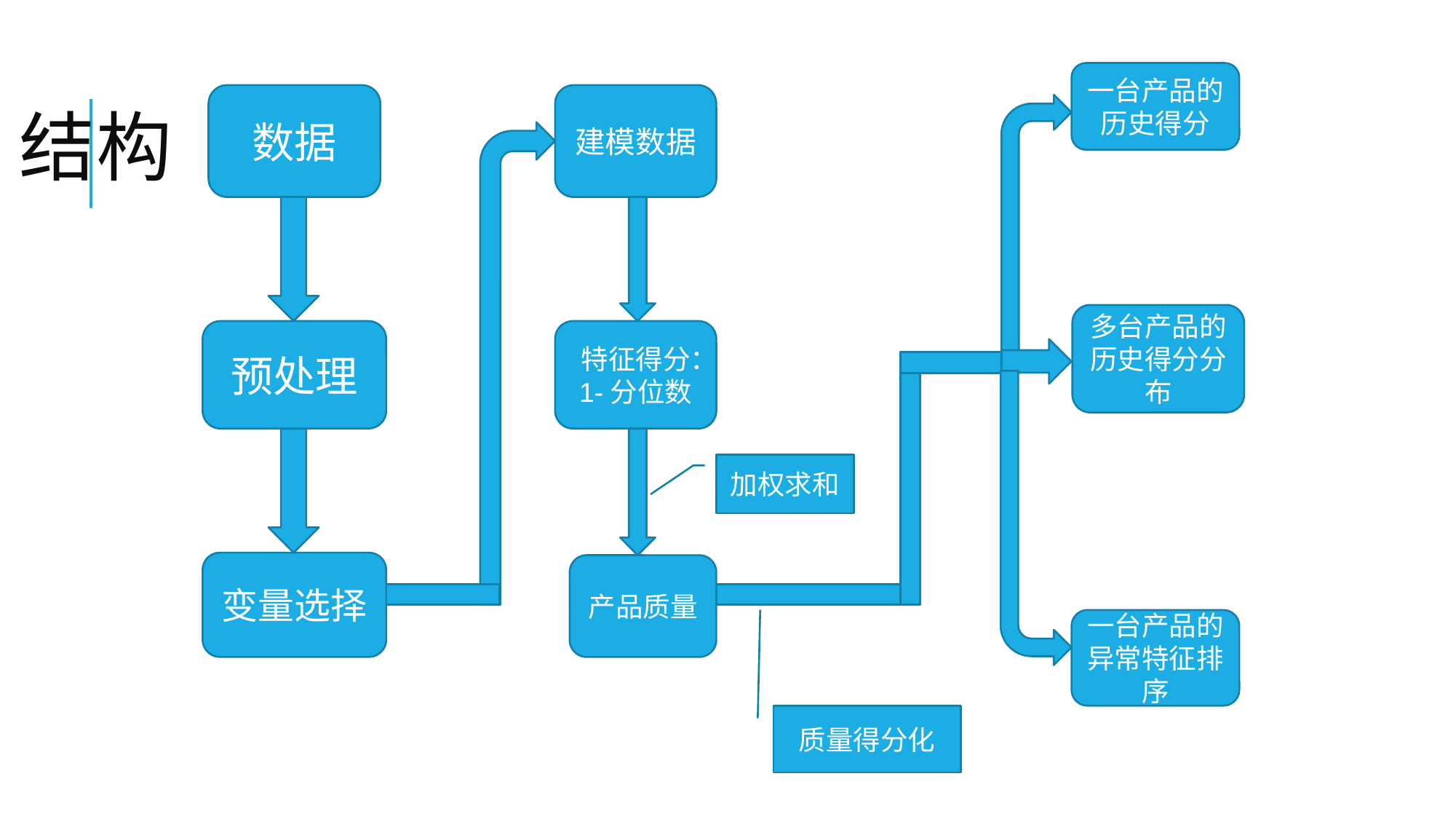

一台产品的历史得分
数据
建模数据

多台产品的历史得分分布
预处理
特征得分：1-分位数

加权求和
变量选择
产品质量
一台产品的异常特征排序
质量得分化
# 结构